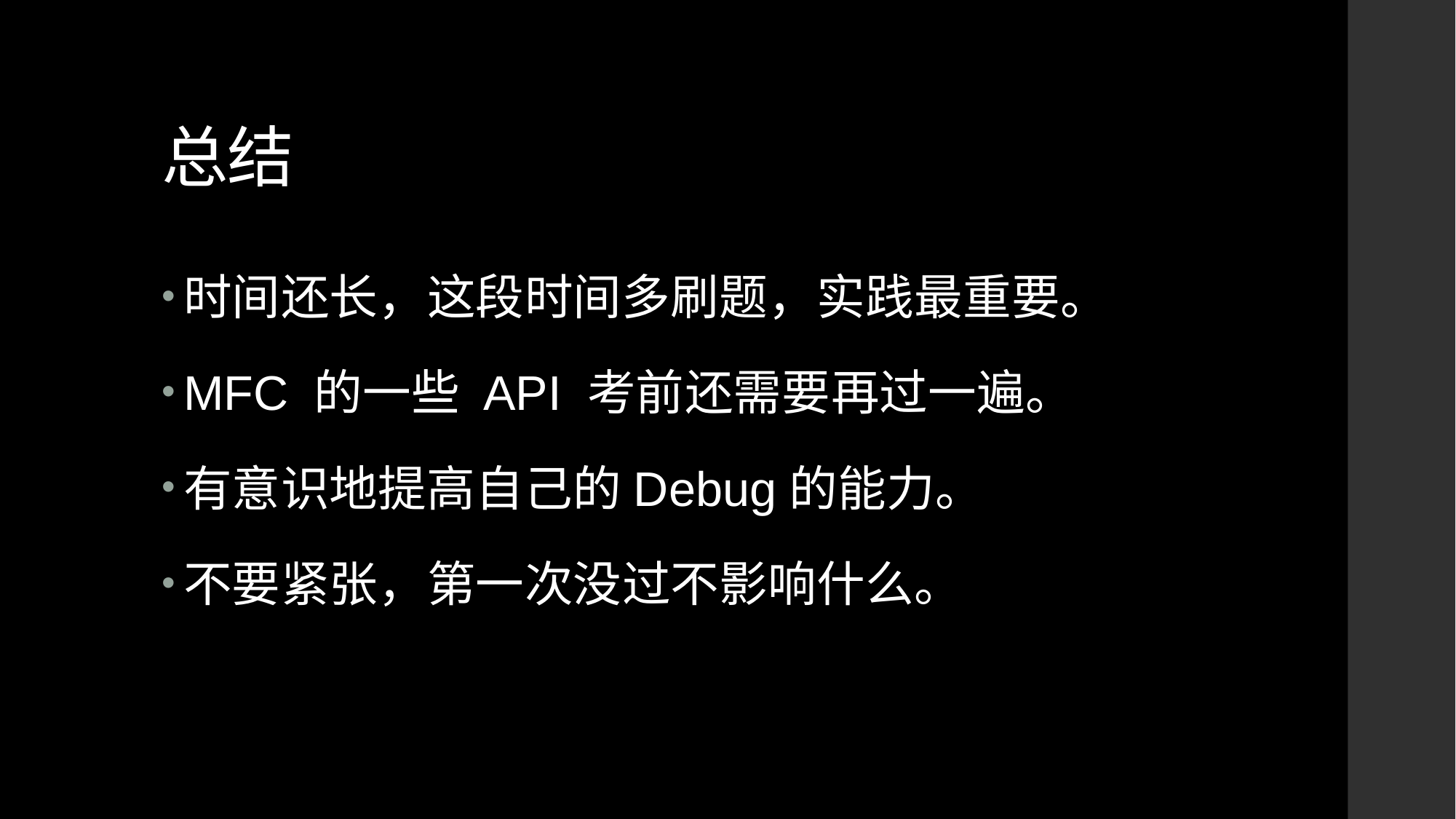

# 总结
时间还长，这段时间多刷题，实践最重要。
MFC 的一些 API 考前还需要再过一遍。
有意识地提高自己的Debug的能力。
不要紧张，第一次没过不影响什么。